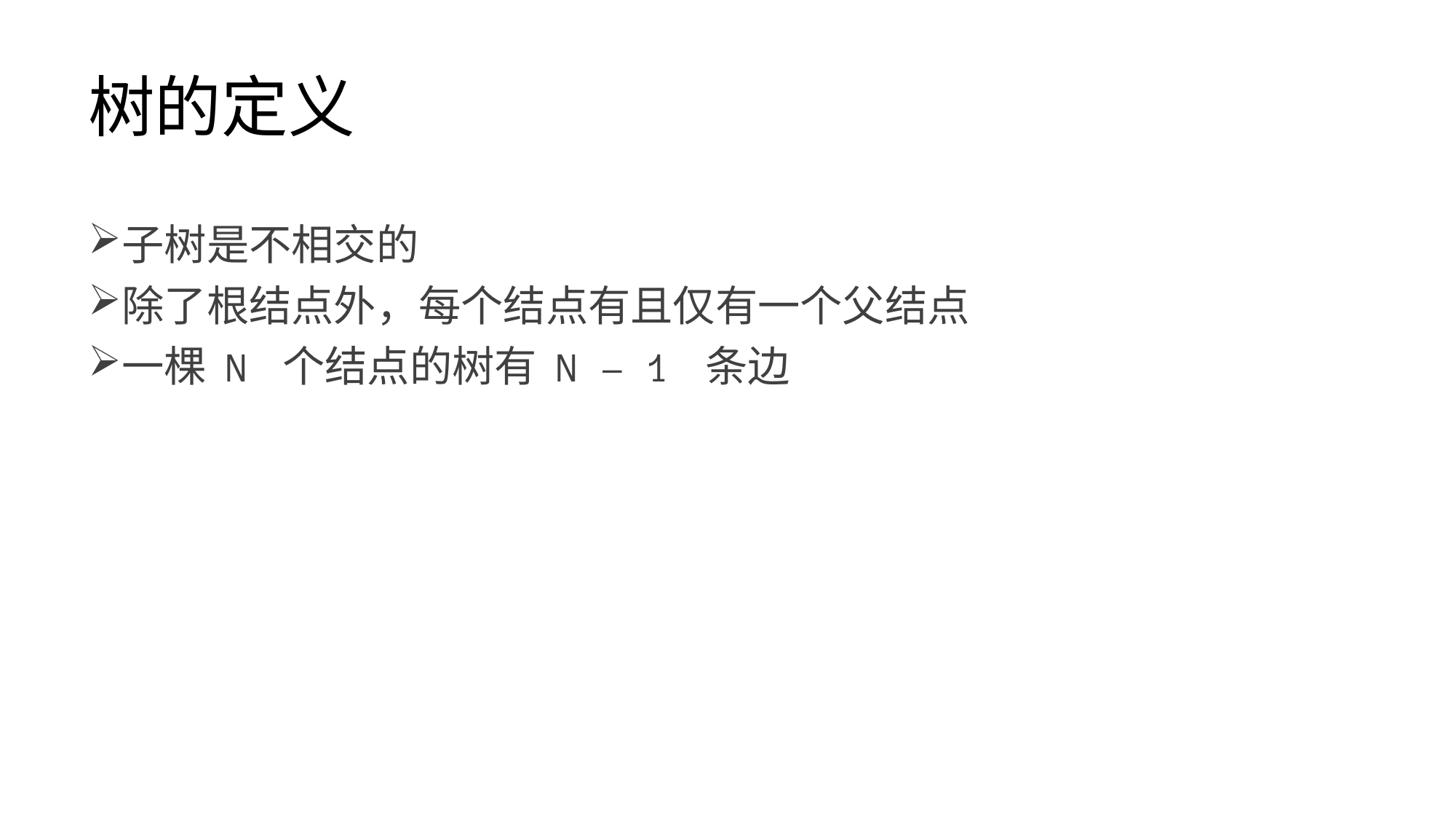

# 树的定义
子树是不相交的
除了根结点外，每个结点有且仅有一个父结点
一棵 N 个结点的树有 N - 1 条边